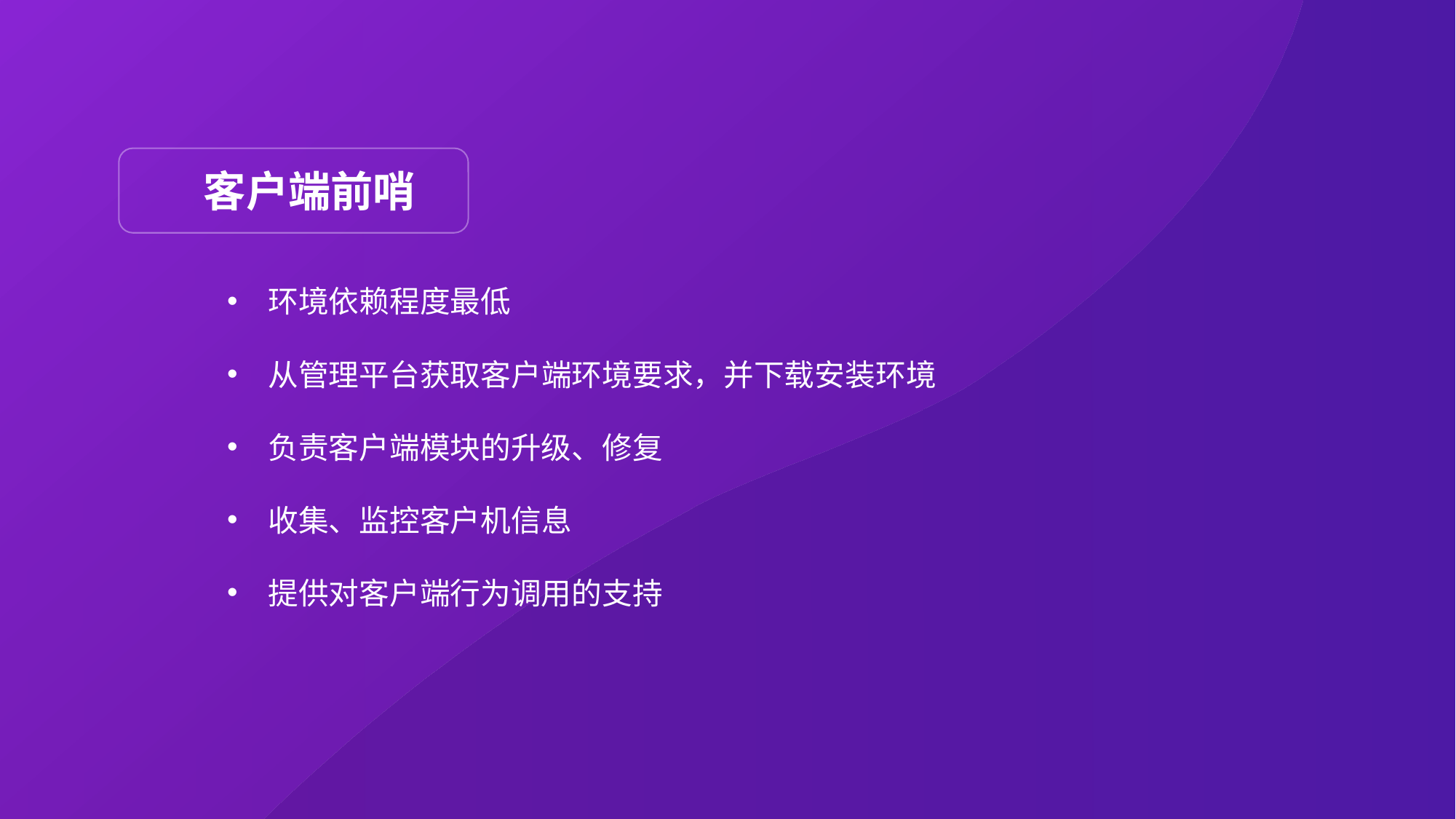

客户端前哨
环境依赖程度最低

从管理平台获取客户端环境要求，并下载安装环境

负责客户端模块的升级、修复

收集、监控客户机信息

提供对客户端行为调用的支持